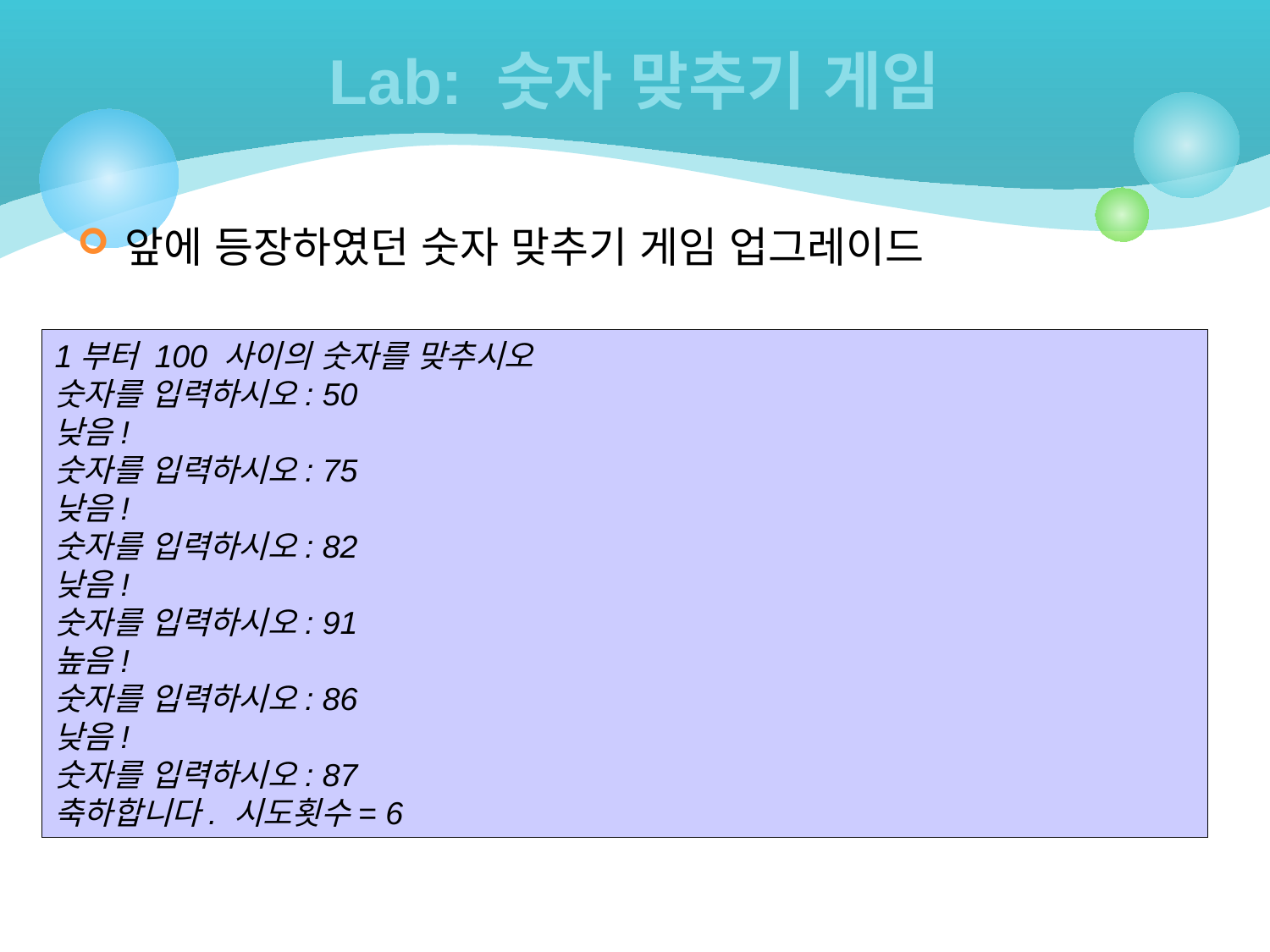

# Lab: 숫자 맞추기 게임
앞에 등장하였던 숫자 맞추기 게임 업그레이드
1부터 100 사이의 숫자를 맞추시오
숫자를 입력하시오: 50
낮음!
숫자를 입력하시오: 75
낮음!
숫자를 입력하시오: 82
낮음!
숫자를 입력하시오: 91
높음!
숫자를 입력하시오: 86
낮음!
숫자를 입력하시오: 87
축하합니다. 시도횟수= 6